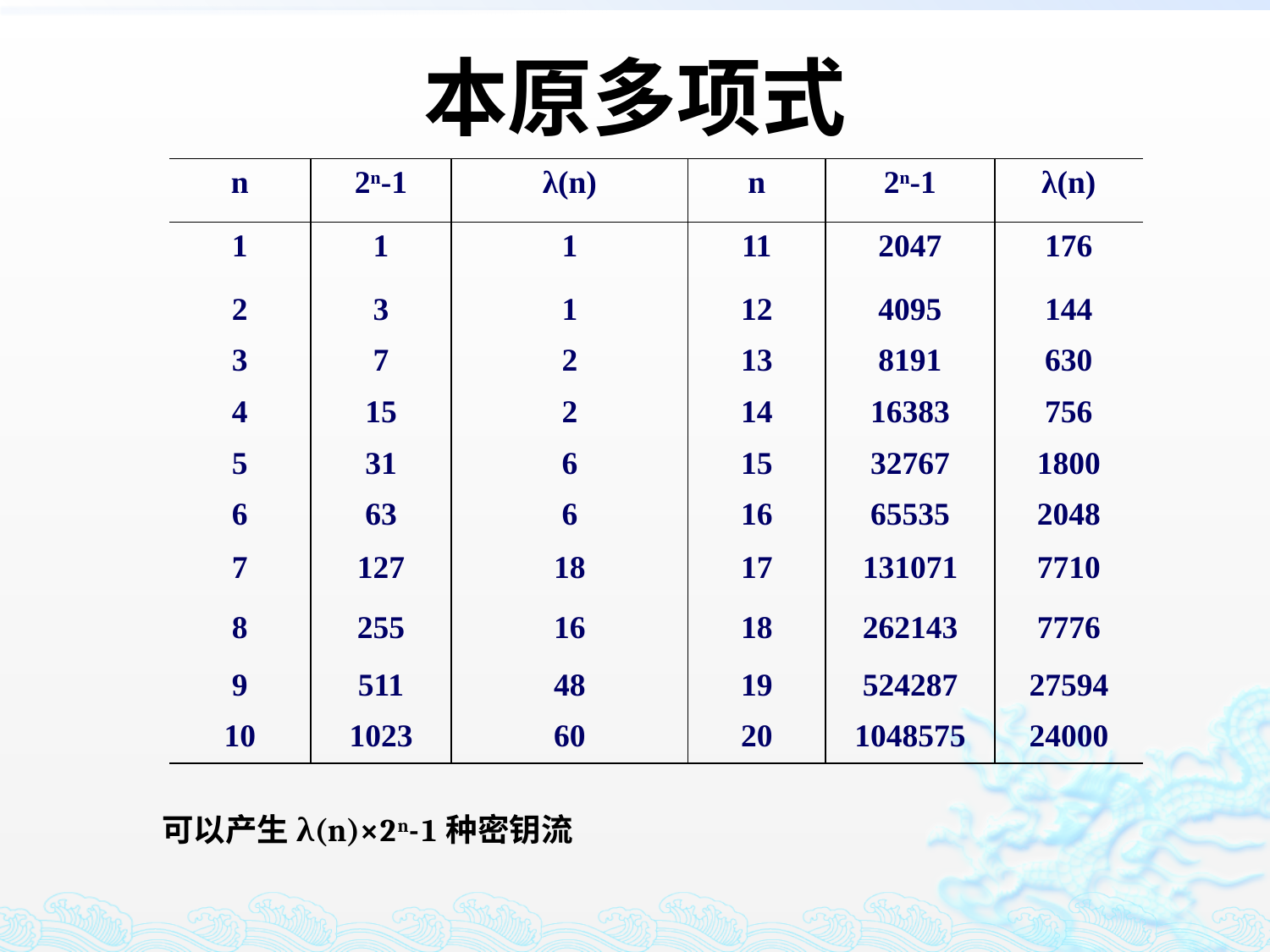

本原多项式
| n | 2n-1 | λ(n) | n | 2n-1 | λ(n) |
| --- | --- | --- | --- | --- | --- |
| 1 | 1 | 1 | 11 | 2047 | 176 |
| 2 | 3 | 1 | 12 | 4095 | 144 |
| 3 | 7 | 2 | 13 | 8191 | 630 |
| 4 | 15 | 2 | 14 | 16383 | 756 |
| 5 | 31 | 6 | 15 | 32767 | 1800 |
| 6 | 63 | 6 | 16 | 65535 | 2048 |
| 7 | 127 | 18 | 17 | 131071 | 7710 |
| 8 | 255 | 16 | 18 | 262143 | 7776 |
| 9 | 511 | 48 | 19 | 524287 | 27594 |
| 10 | 1023 | 60 | 20 | 1048575 | 24000 |
     可以产生λ(n)×2n-1种密钥流